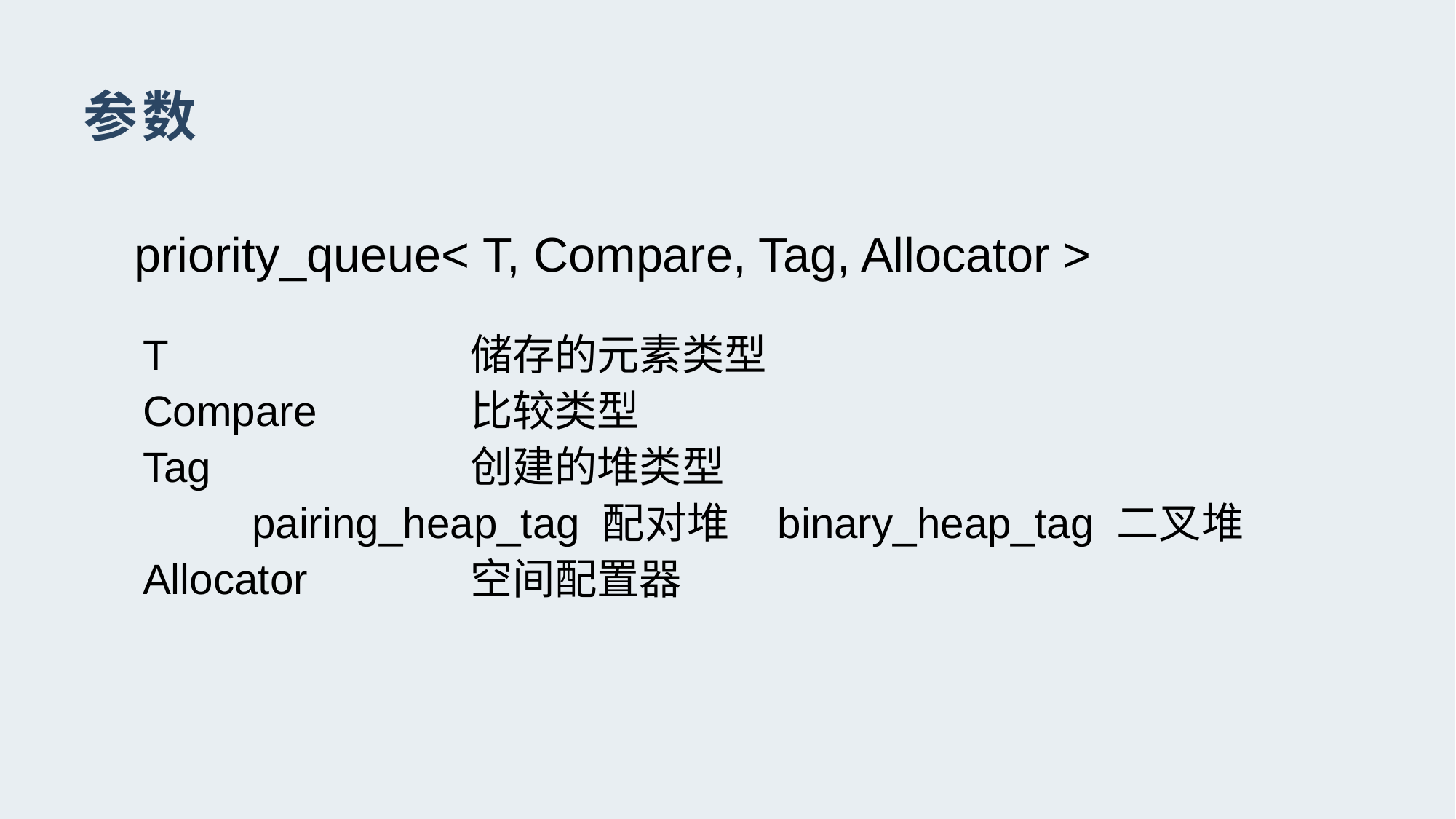

# 参数
priority_queue< T, Compare, Tag, Allocator >
T  			储存的元素类型
Compare 		比较类型
Tag			创建的堆类型
	pairing_heap_tag 配对堆    binary_heap_tag 二叉堆
Allocator		空间配置器